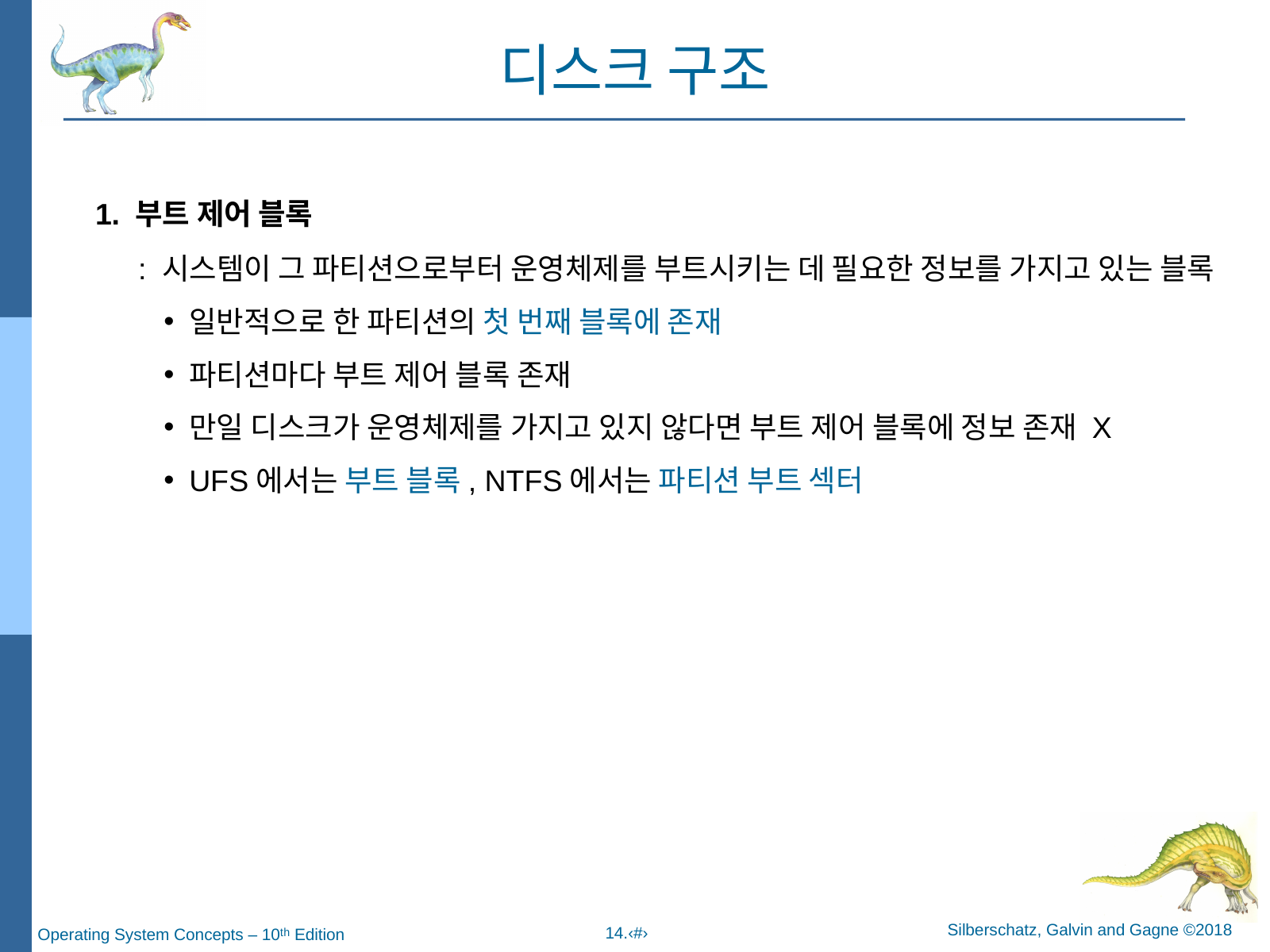

디스크 구조

1. 부트 제어 블록
: 시스템이 그 파티션으로부터 운영체제를 부트시키는 데 필요한 정보를 가지고 있는 블록
일반적으로 한 파티션의 첫 번째 블록에 존재
파티션마다 부트 제어 블록 존재
만일 디스크가 운영체제를 가지고 있지 않다면 부트 제어 블록에 정보 존재 X
UFS에서는 부트 블록, NTFS에서는 파티션 부트 섹터

Silberschatz, Galvin and Gagne ©2018
14.‹#›
Operating System Concepts – 10ᵗʰ Edition